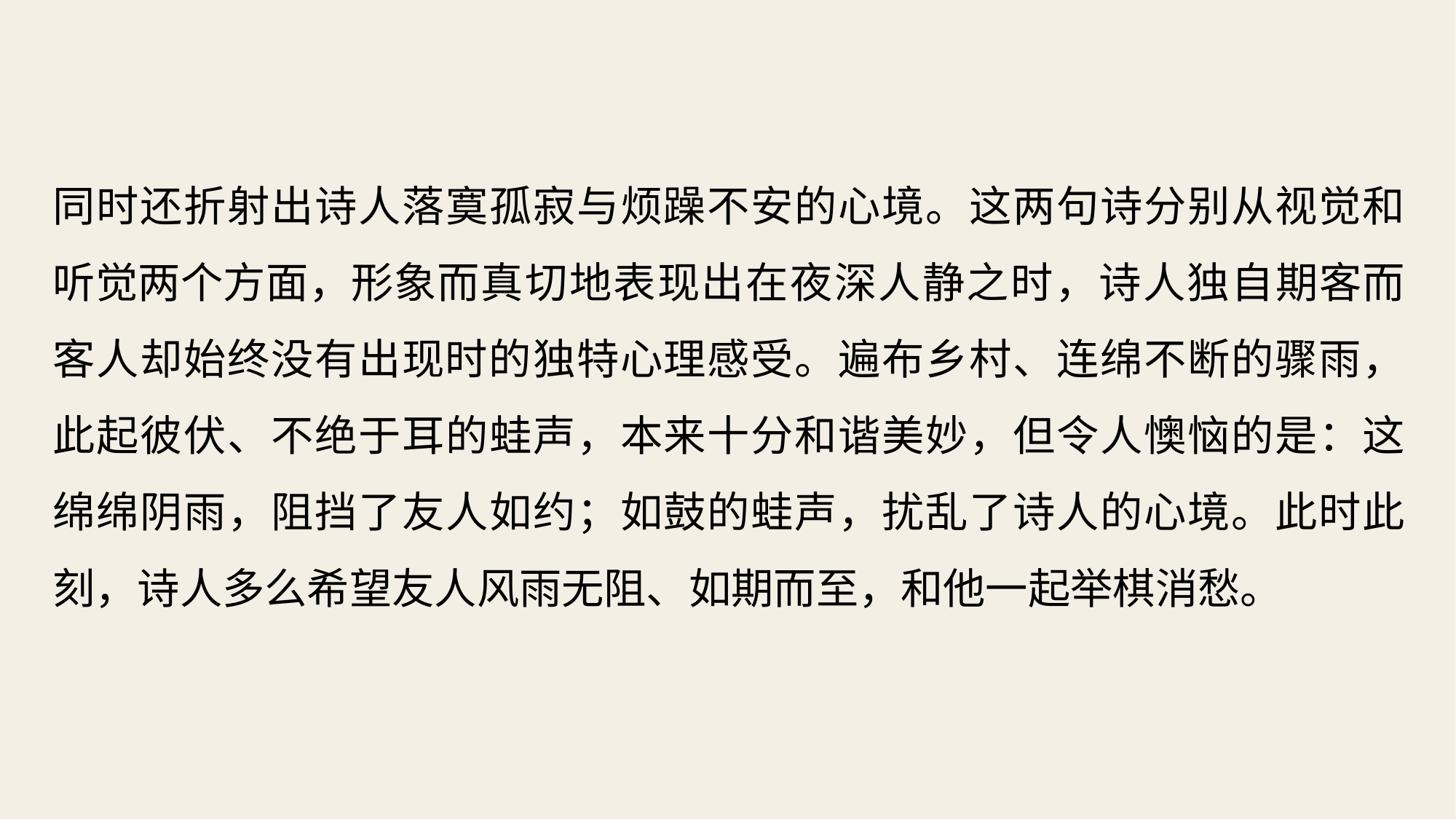

同时还折射出诗人落寞孤寂与烦躁不安的心境。这两句诗分别从视觉和听觉两个方面，形象而真切地表现出在夜深人静之时，诗人独自期客而客人却始终没有出现时的独特心理感受。遍布乡村、连绵不断的骤雨，此起彼伏、不绝于耳的蛙声，本来十分和谐美妙，但令人懊恼的是：这绵绵阴雨，阻挡了友人如约；如鼓的蛙声，扰乱了诗人的心境。此时此刻，诗人多么希望友人风雨无阻、如期而至，和他一起举棋消愁。